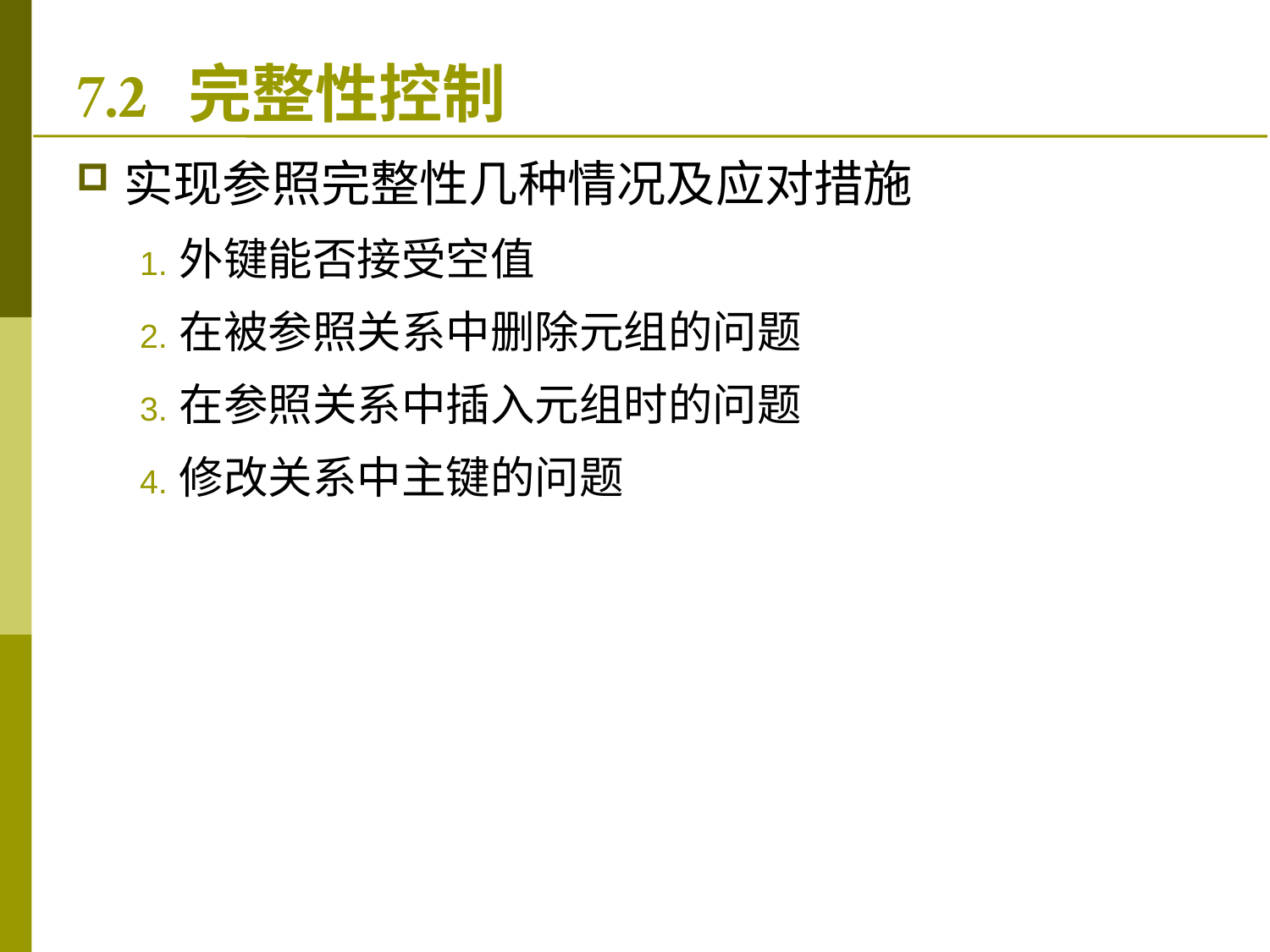

# 7.2  完整性控制
实现参照完整性几种情况及应对措施
外键能否接受空值
在被参照关系中删除元组的问题
在参照关系中插入元组时的问题
修改关系中主键的问题